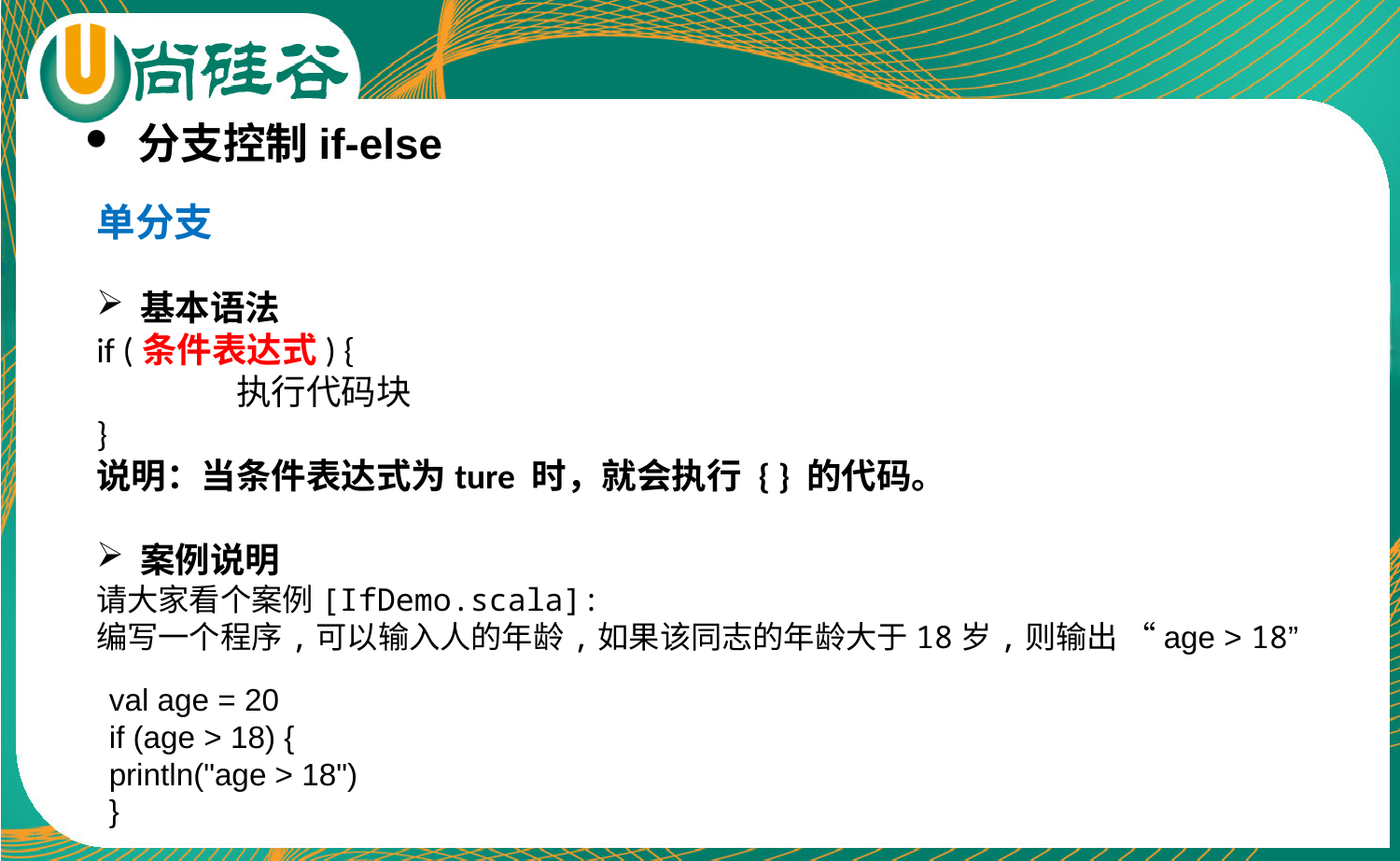

分支控制if-else

单分支

基本语法
if (条件表达式) {
	执行代码块
}
说明：当条件表达式为ture 时，就会执行 { } 的代码。

案例说明
请大家看个案例[IfDemo.scala]:
编写一个程序,可以输入人的年龄,如果该同志的年龄大于18岁,则输出 “age > 18”

val age = 20
if (age > 18) {
println("age > 18")
}